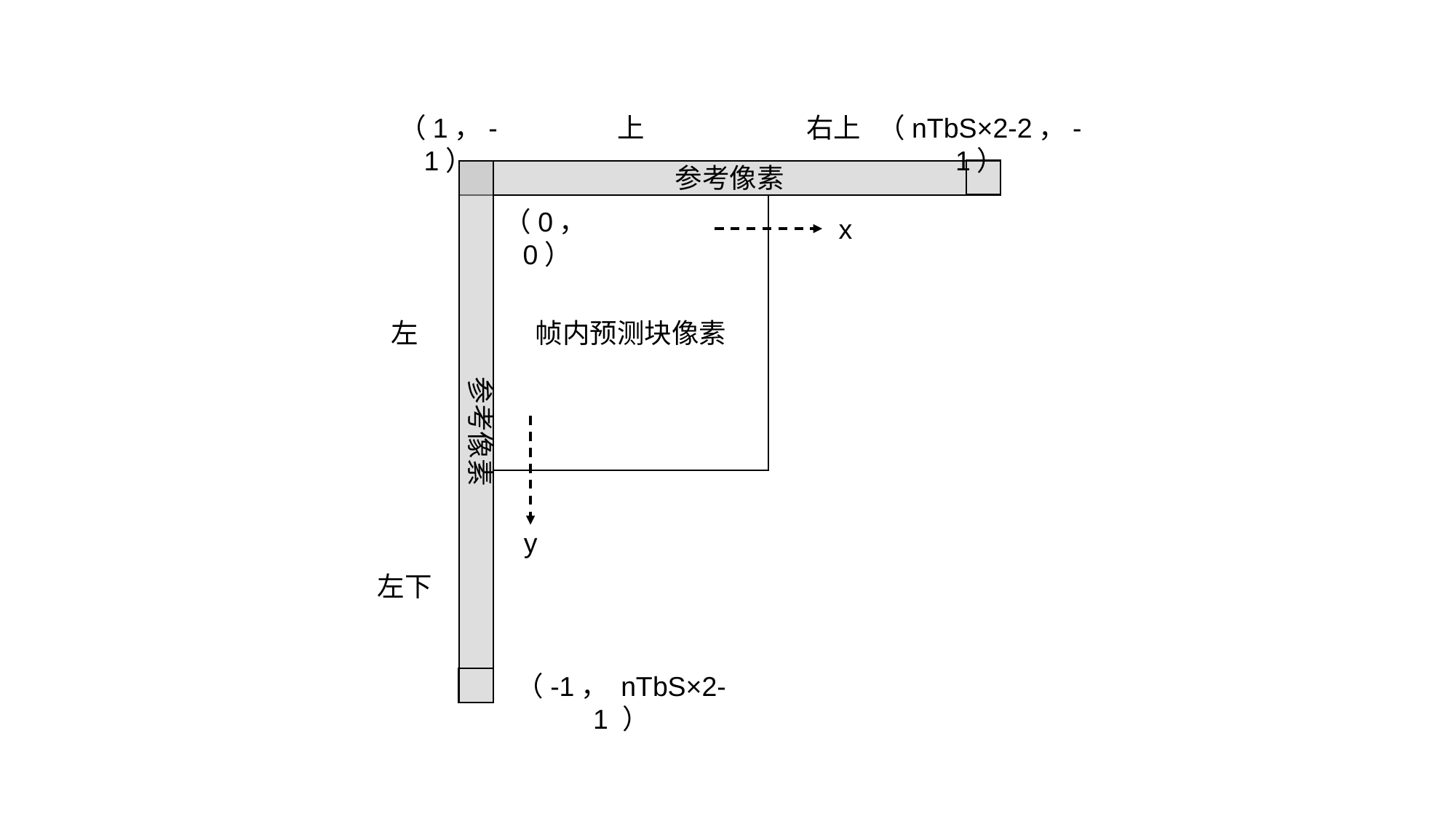

右上
（1，-1）
上
（nTbS×2-2，-1）
参考像素

（0，0）
x
左
帧内预测块像素
参考像素
y
左下
（-1， nTbS×2-1 ）